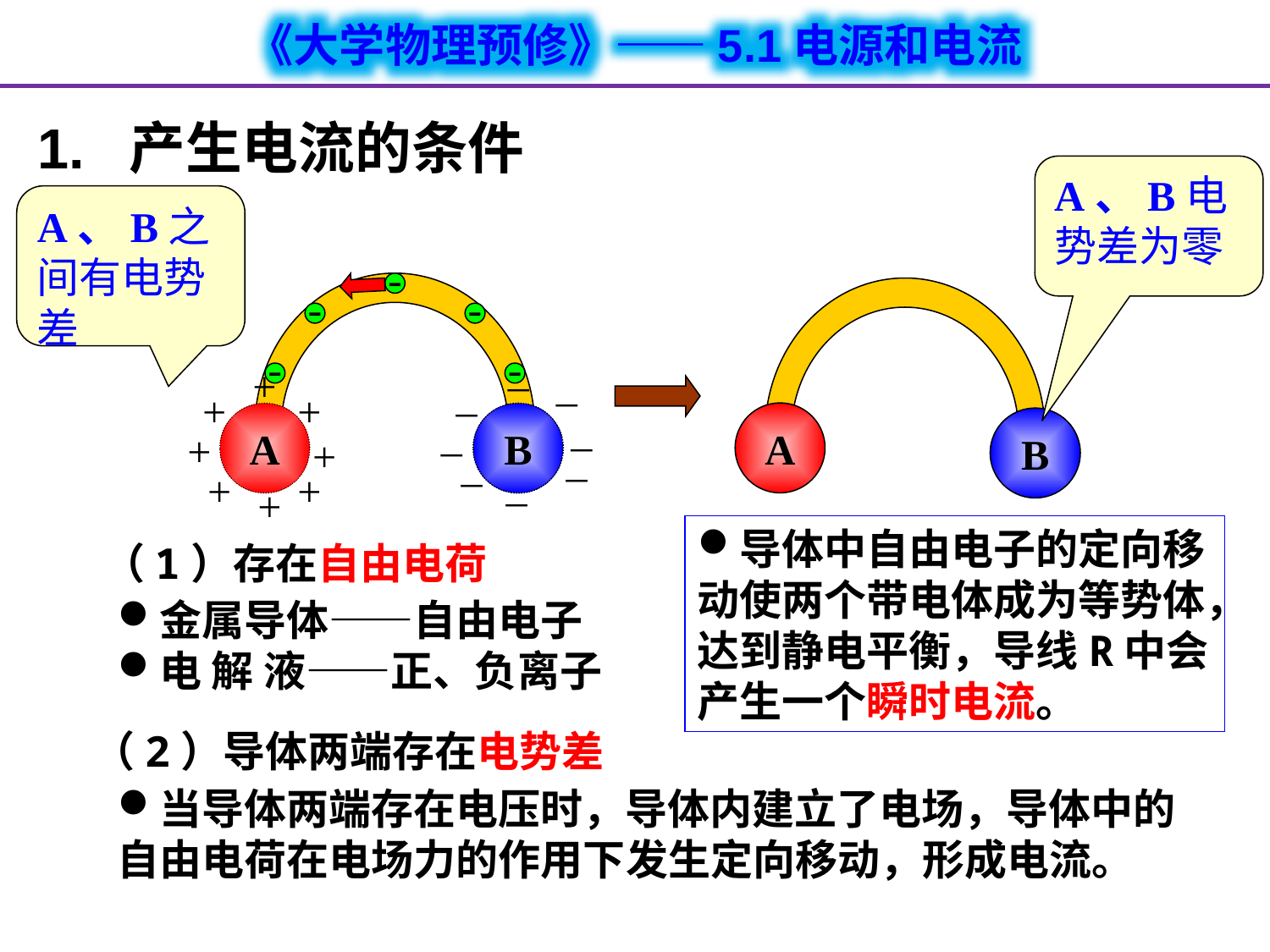

1.  产生电流的条件
A、B电势差为零
A、B之间有电势差

-

A
B
-
-
_
+
+
+
A
+
+
+
+
+
_
_
_
_
B
_
_
_
-
-

-
-
导体中自由电子的定向移动使两个带电体成为等势体，达到静电平衡，导线R中会产生一个瞬时电流。
（1）存在自由电荷
金属导体——自由电子
电 解 液——正、负离子
（2）导体两端存在电势差
当导体两端存在电压时，导体内建立了电场，导体中的自由电荷在电场力的作用下发生定向移动，形成电流。